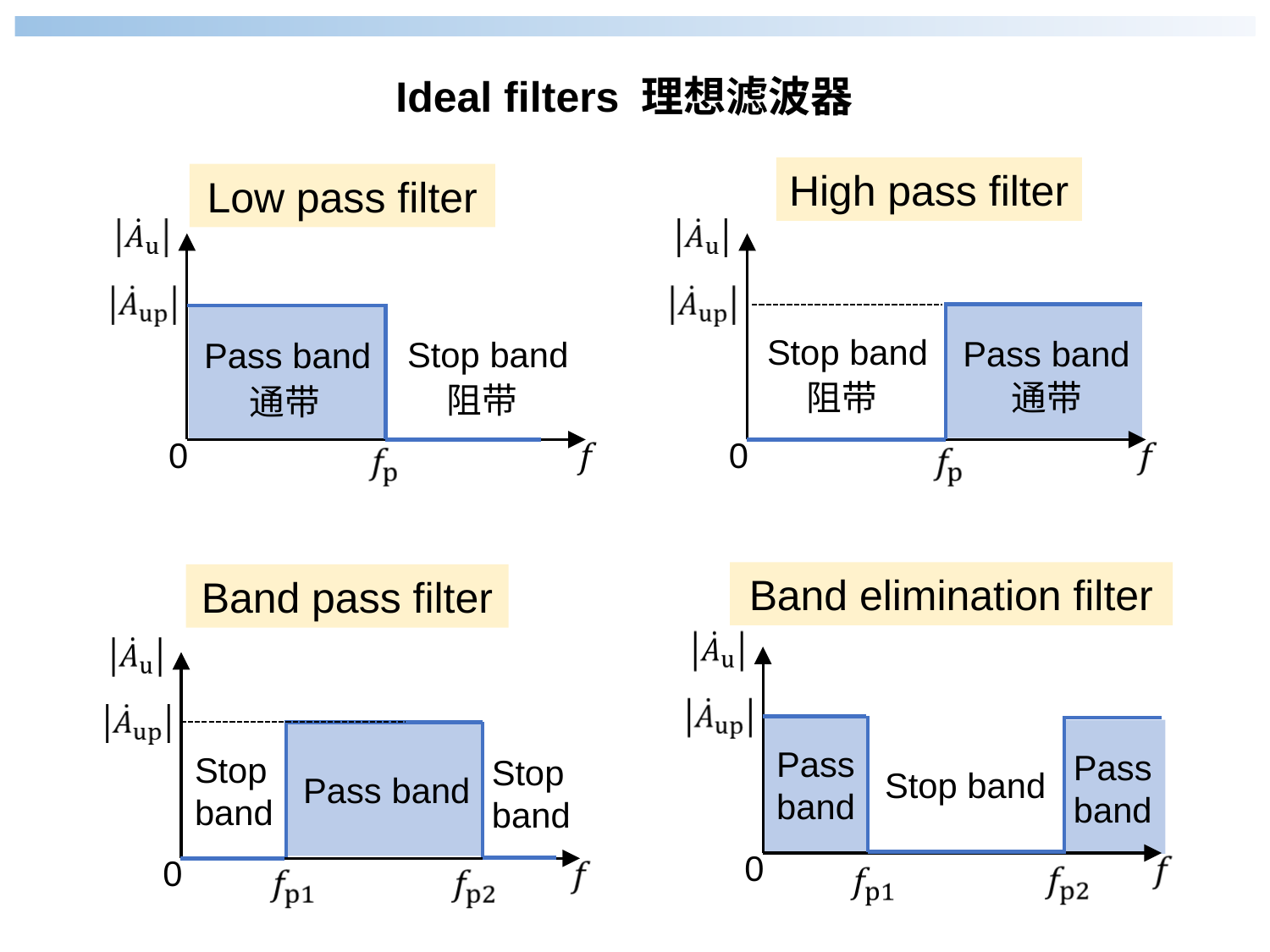

Ideal filters 理想滤波器
High pass filter

0

Stop band
Pass band
阻带
通带

Low pass filter

0

Stop band
Pass band
阻带
通带

Band elimination filter

0

Pass band
Stop band

Pass band

Band pass filter

0

Stop band
Pass band

Stop band